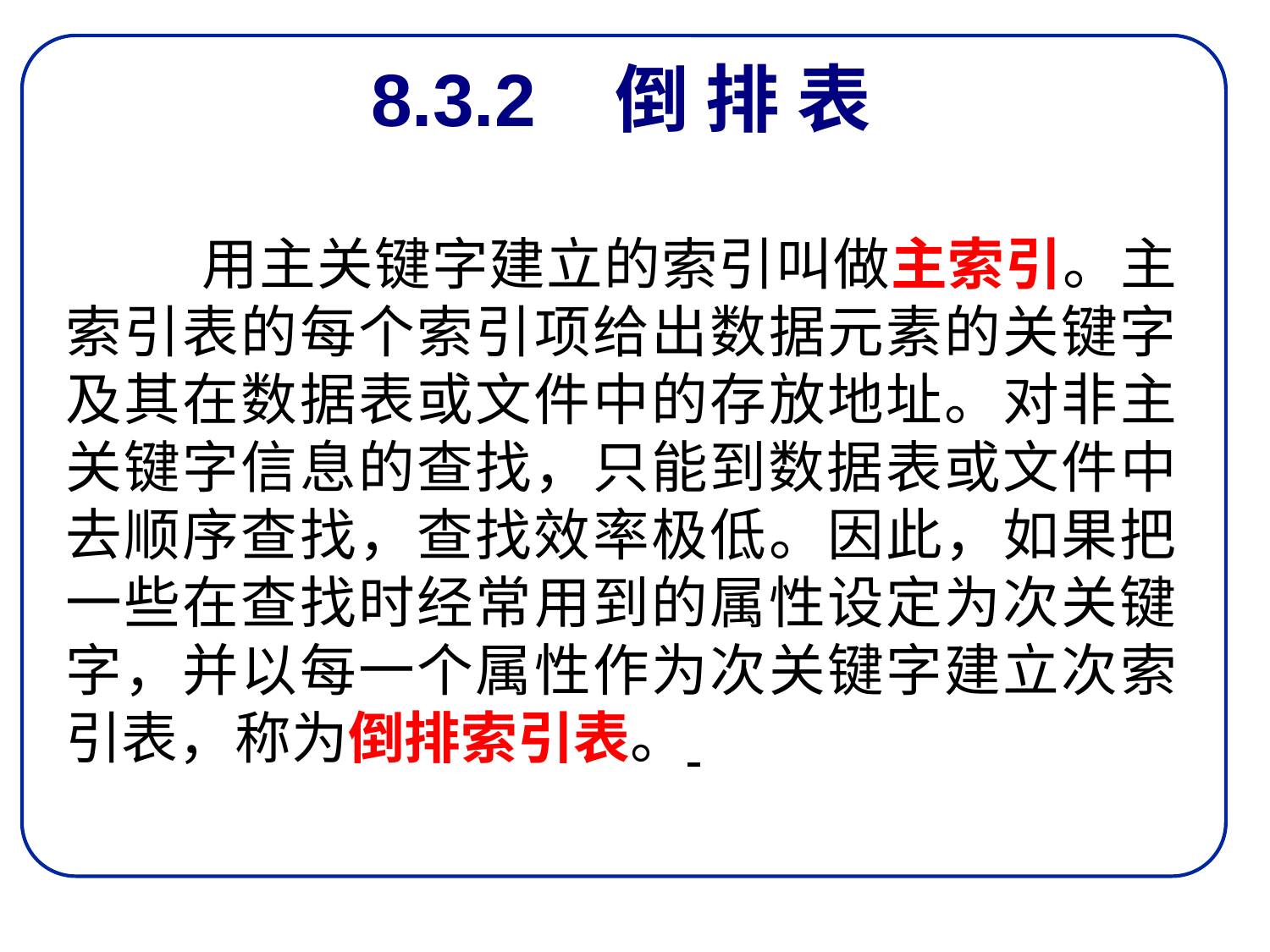

# 8.3.2   倒 排 表
         用主关键字建立的索引叫做主索引。主索引表的每个索引项给出数据元素的关键字及其在数据表或文件中的存放地址。对非主关键字信息的查找，只能到数据表或文件中去顺序查找，查找效率极低。因此，如果把一些在查找时经常用到的属性设定为次关键字，并以每一个属性作为次关键字建立次索引表，称为倒排索引表。